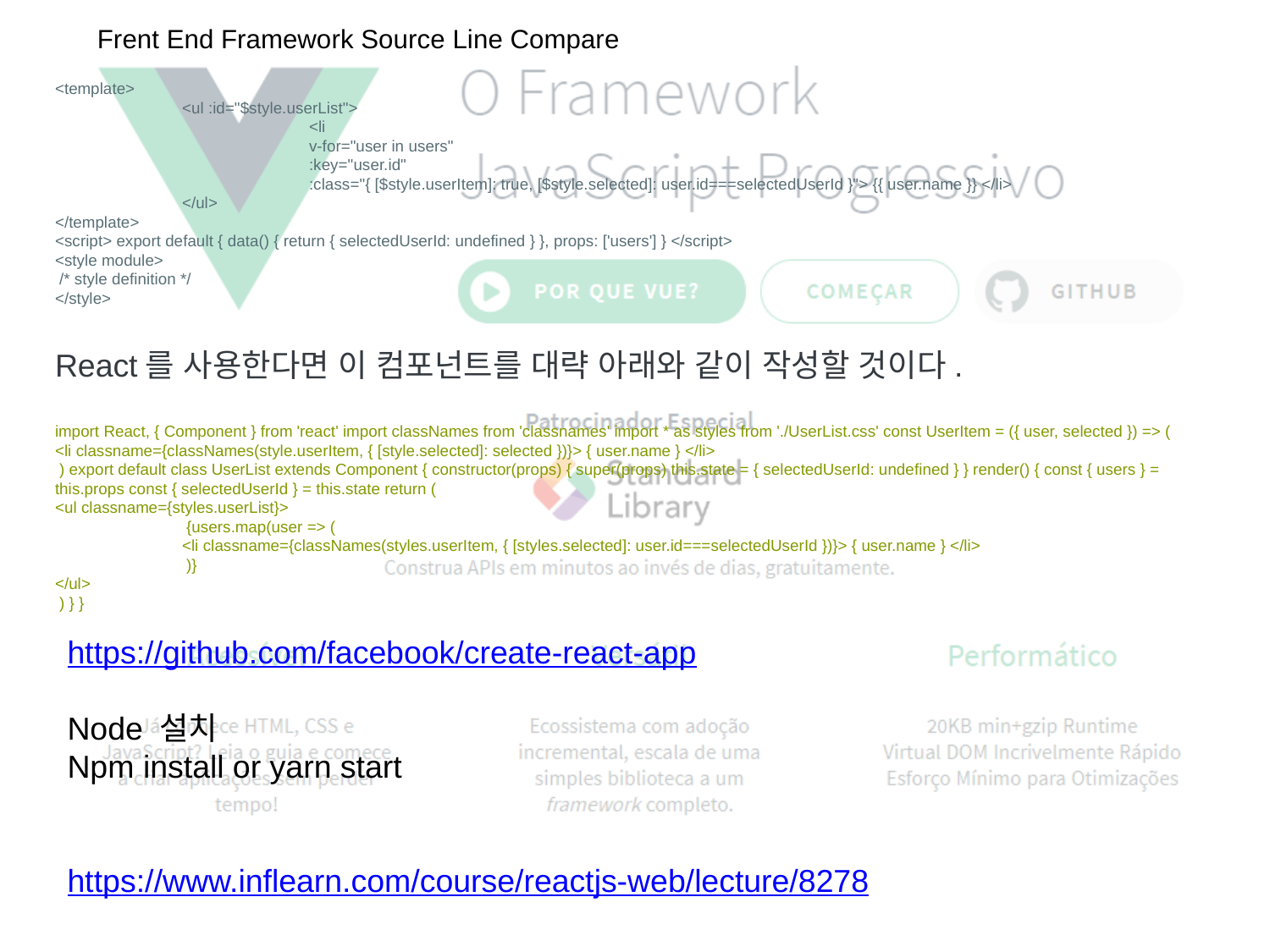

Frent End Framework Source Line Compare
<template>
	<ul :id="$style.userList">
		<li
		v-for="user in users"
		:key="user.id"
		:class="{ [$style.userItem]: true, [$style.selected]: user.id===selectedUserId }"> {{ user.name }} </li>
	</ul>
</template>
<script> export default { data() { return { selectedUserId: undefined } }, props: ['users'] } </script>
<style module>
 /* style definition */
</style>

React를 사용한다면 이 컴포넌트를 대략 아래와 같이 작성할 것이다.

import React, { Component } from 'react' import classNames from 'classnames' import * as styles from './UserList.css' const UserItem = ({ user, selected }) => (
<li classname={classNames(style.userItem, { [style.selected]: selected })}> { user.name } </li>
 ) export default class UserList extends Component { constructor(props) { super(props) this.state = { selectedUserId: undefined } } render() { const { users } = this.props const { selectedUserId } = this.state return (
<ul classname={styles.userList}>
	 {users.map(user => (
	<li classname={classNames(styles.userItem, { [styles.selected]: user.id===selectedUserId })}> { user.name } </li>
	 )}
</ul>
 ) } }
https://github.com/facebook/create-react-app

Node 설치
Npm install or yarn start

https://www.inflearn.com/course/reactjs-web/lecture/8278